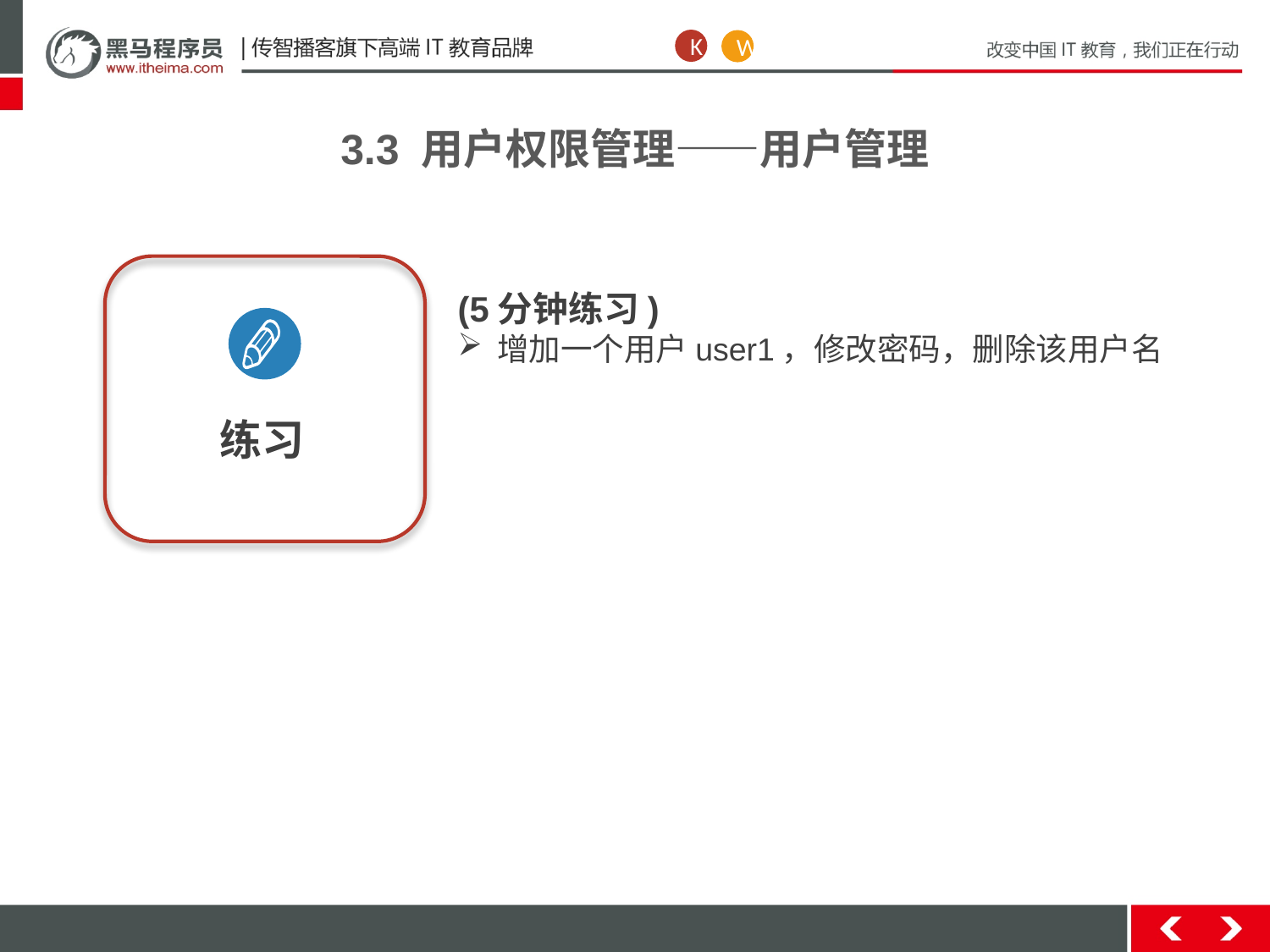

K
W
3.3 用户权限管理——用户管理

练习
(5分钟练习)
增加一个用户user1，修改密码，删除该用户名